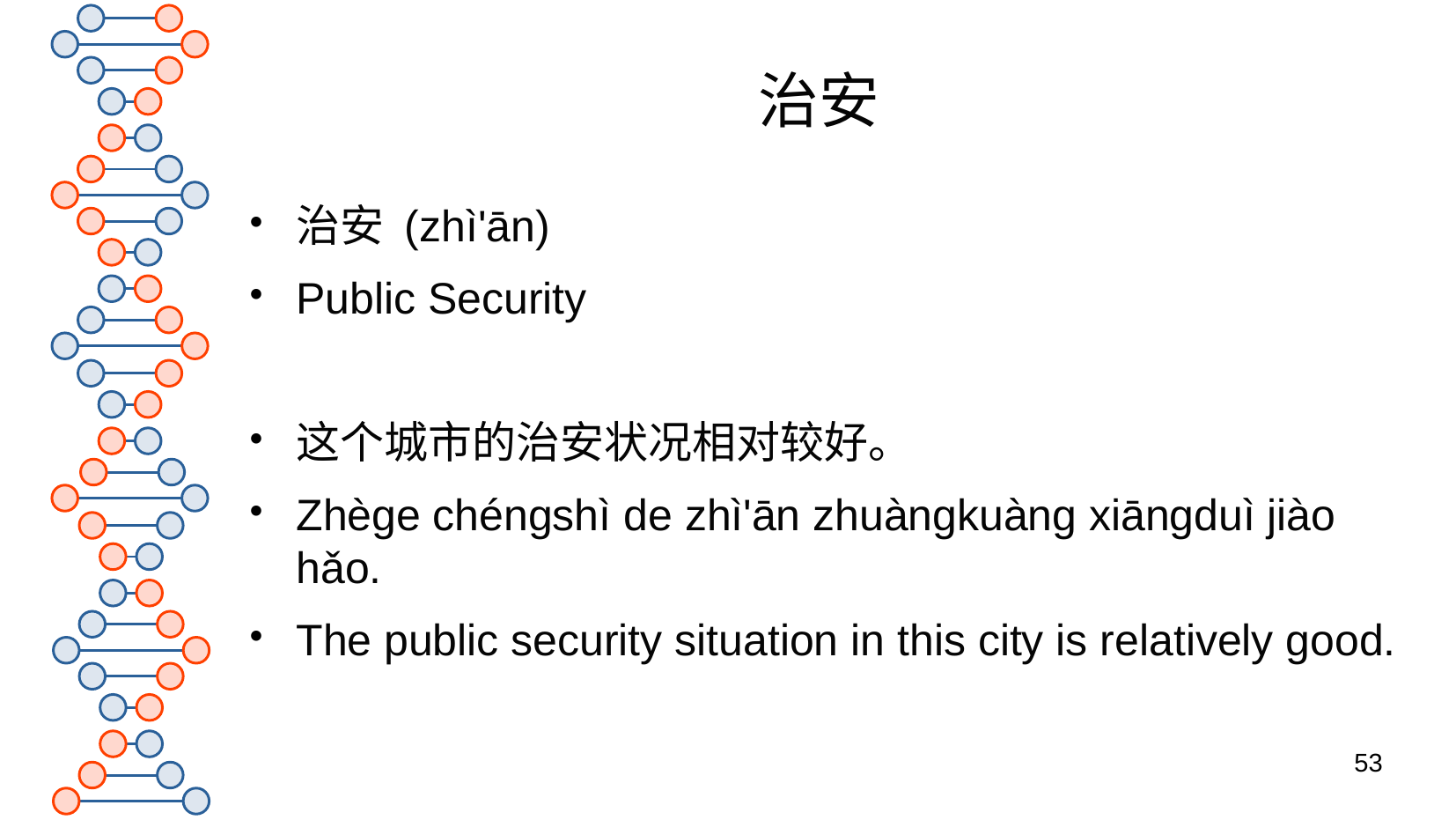

# 治安
治安 (zhì'ān)
Public Security

这个城市的治安状况相对较好。
Zhège chéngshì de zhì'ān zhuàngkuàng xiāngduì jiào hǎo.
The public security situation in this city is relatively good.

53